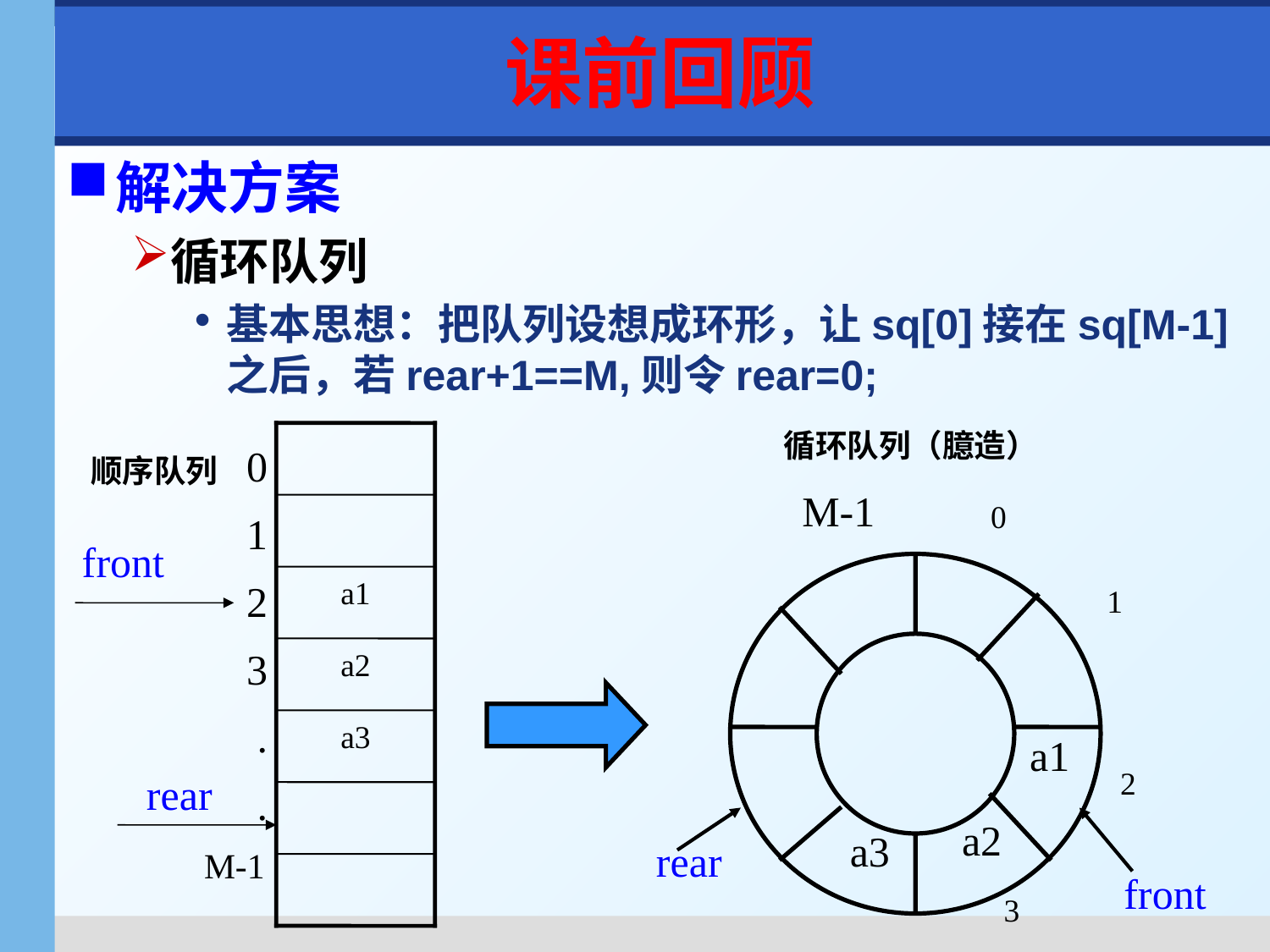

# 课前回顾
解决方案
循环队列
基本思想：把队列设想成环形，让sq[0]接在sq[M-1]之后，若rear+1==M,则令rear=0;
循环队列（臆造）

    0
    1
    2
    3
     .
     .
M-1

front
a1

a2

a3

rear

顺序队列
M-1
0

1
a1
2

a2

a3
rear
front
3